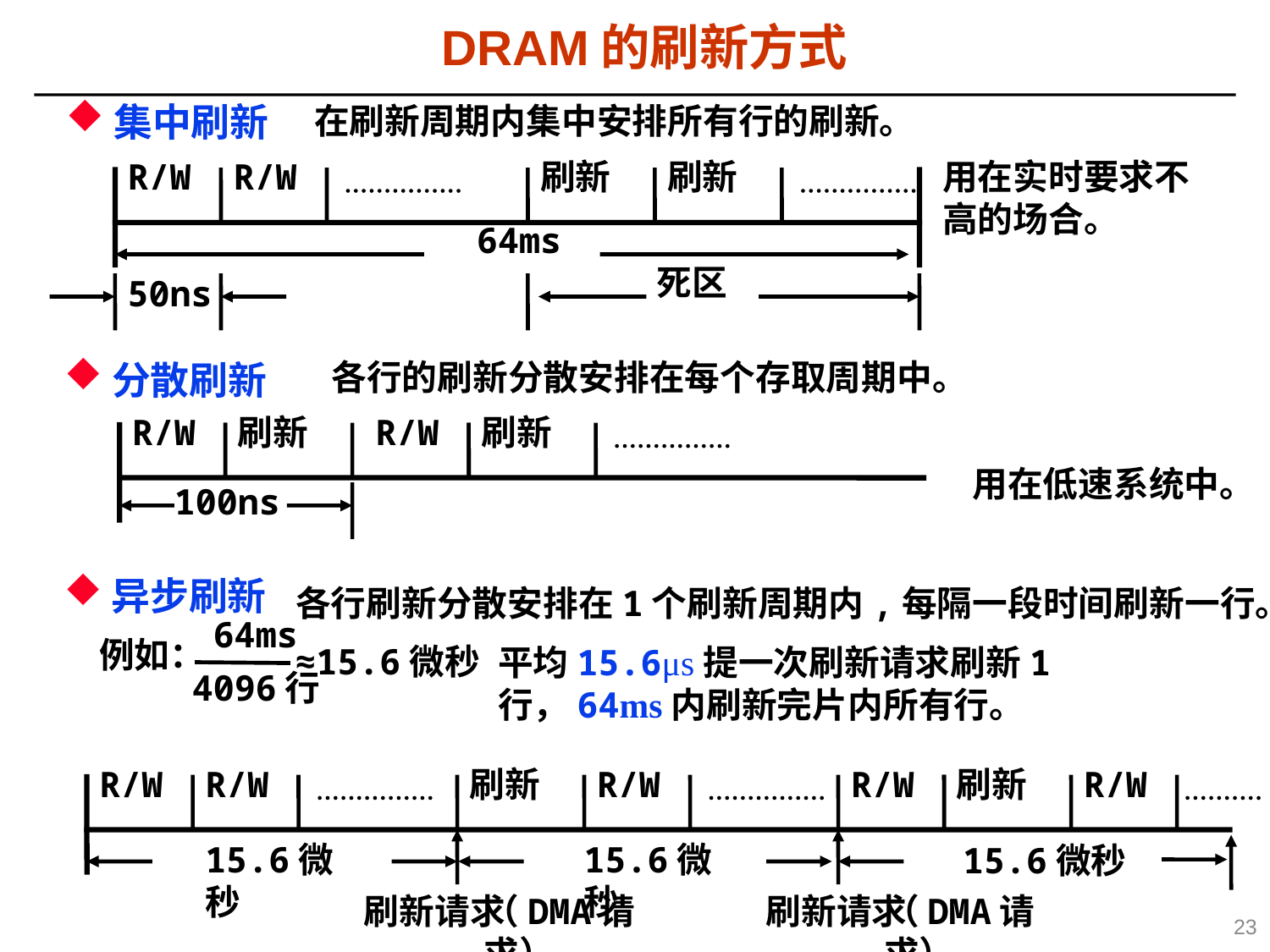

DRAM的刷新方式
集中刷新
在刷新周期内集中安排所有行的刷新。
R/W

R/W

刷新

刷新

用在实时要求不高的场合。
64ms

死区
50ns

分散刷新
各行的刷新分散安排在每个存取周期中。
R/W

刷新

R/W

刷新

用在低速系统中。
100ns

各行刷新分散安排在1个刷新周期内,每隔一段时间刷新一行。
异步刷新
64ms
例如：
≈15.6微秒
平均15.6μs提一次刷新请求刷新1行，64ms内刷新完片内所有行。
4096行

R/W

R/W

刷新

R/W

R/W

刷新

R/W

15.6微秒
15.6微秒
15.6微秒

刷新请求
（DMA请求）
刷新请求
（DMA请求）
23